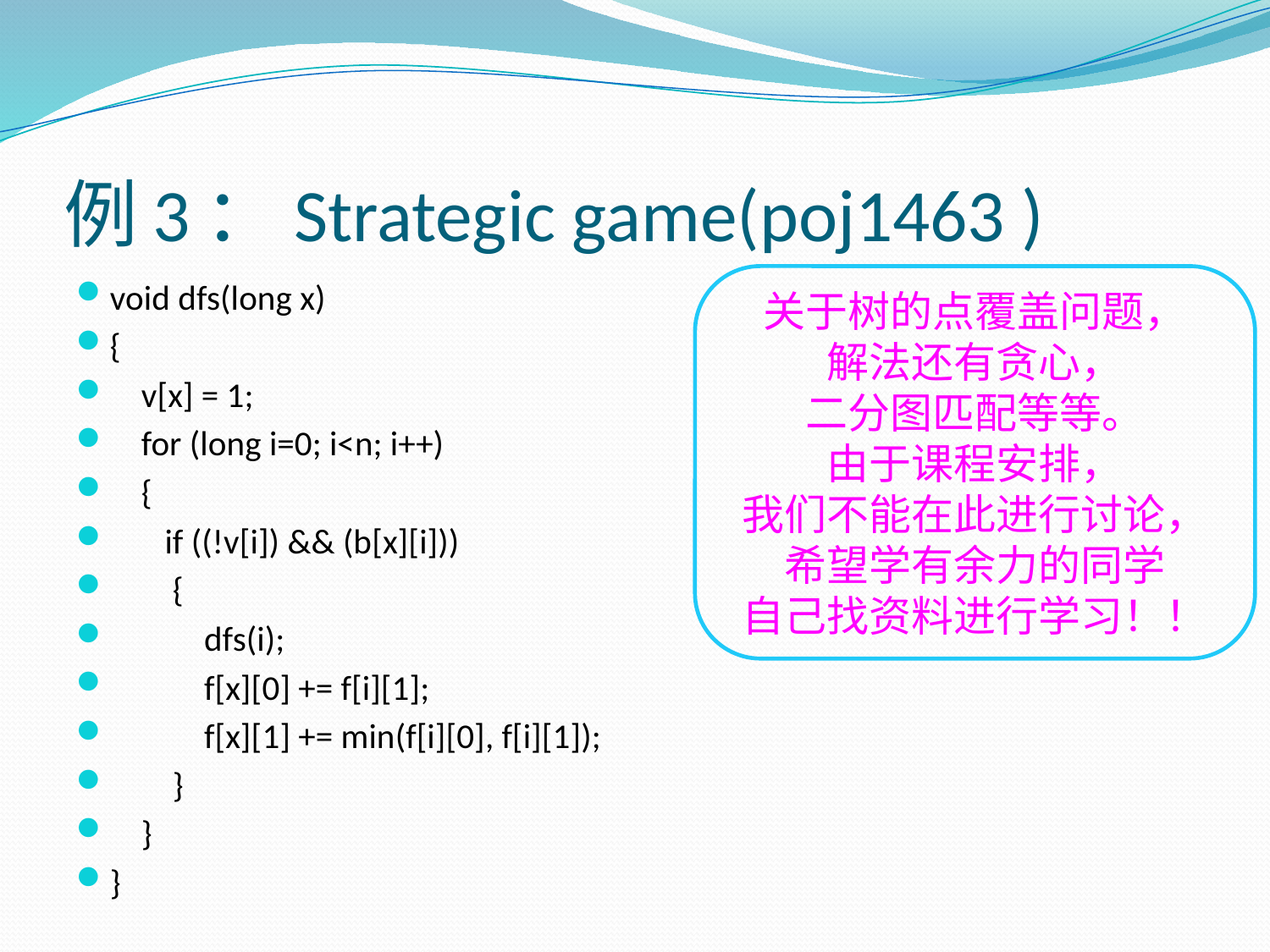

# 例3：Strategic game(poj1463 )
关于树的点覆盖问题，
解法还有贪心，
二分图匹配等等。
由于课程安排，
我们不能在此进行讨论，
希望学有余力的同学
自己找资料进行学习！！
void dfs(long x)
{
    v[x] = 1;
    for (long i=0; i<n; i++)
    {
       if ((!v[i]) && (b[x][i]))
        {
            dfs(i);
            f[x][0] += f[i][1];
            f[x][1] += min(f[i][0], f[i][1]);
        }
    }
}